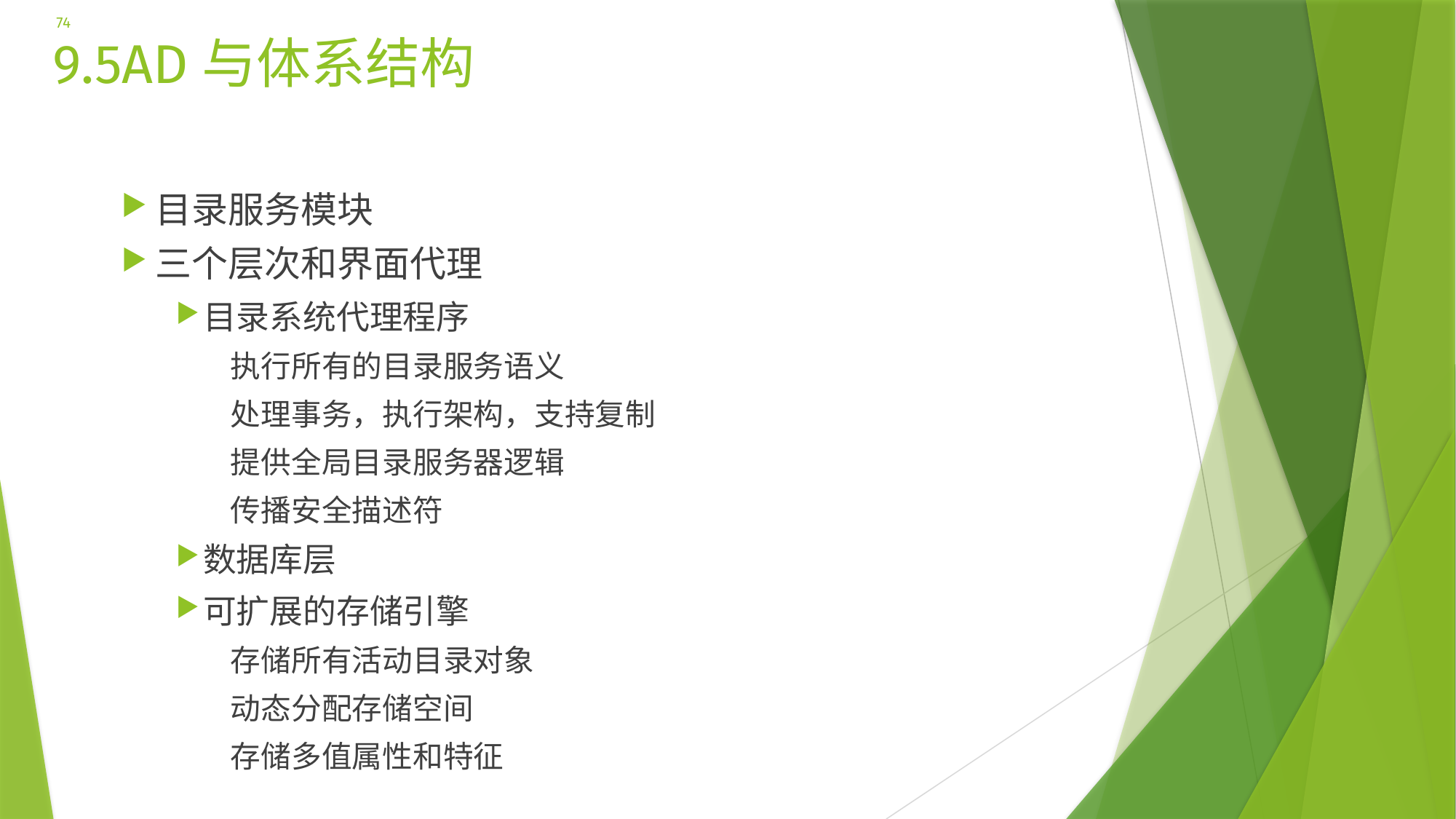

74
# 9.5AD与体系结构
目录服务模块
三个层次和界面代理
目录系统代理程序
执行所有的目录服务语义
处理事务，执行架构，支持复制
提供全局目录服务器逻辑
传播安全描述符
数据库层
可扩展的存储引擎
存储所有活动目录对象
动态分配存储空间
存储多值属性和特征